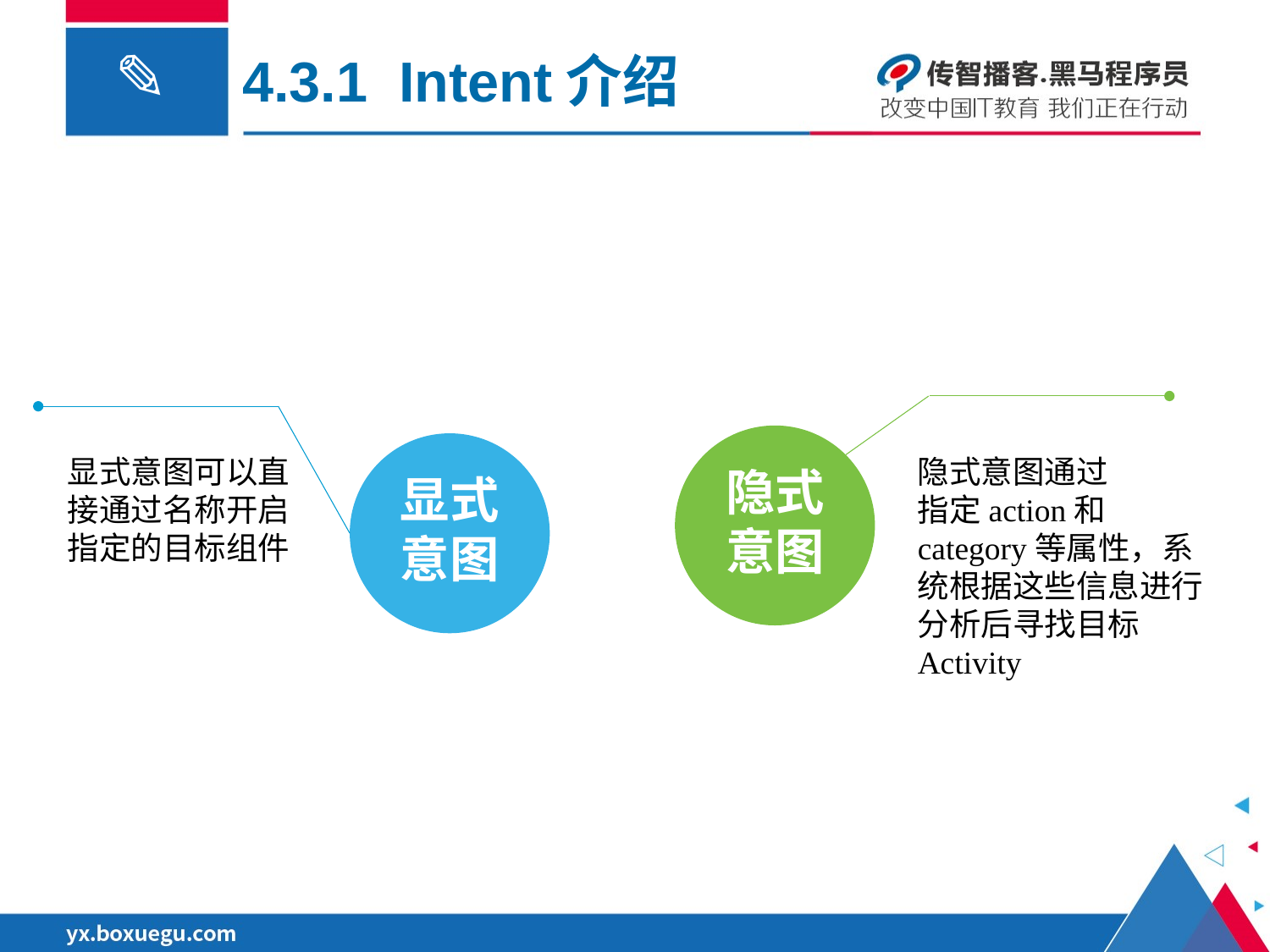

4.3.1  Intent介绍

隐式
意图
显式
意图
显式意图可以直接通过名称开启指定的目标组件
隐式意图通过
指定action和category等属性，系统根据这些信息进行分析后寻找目标Activity